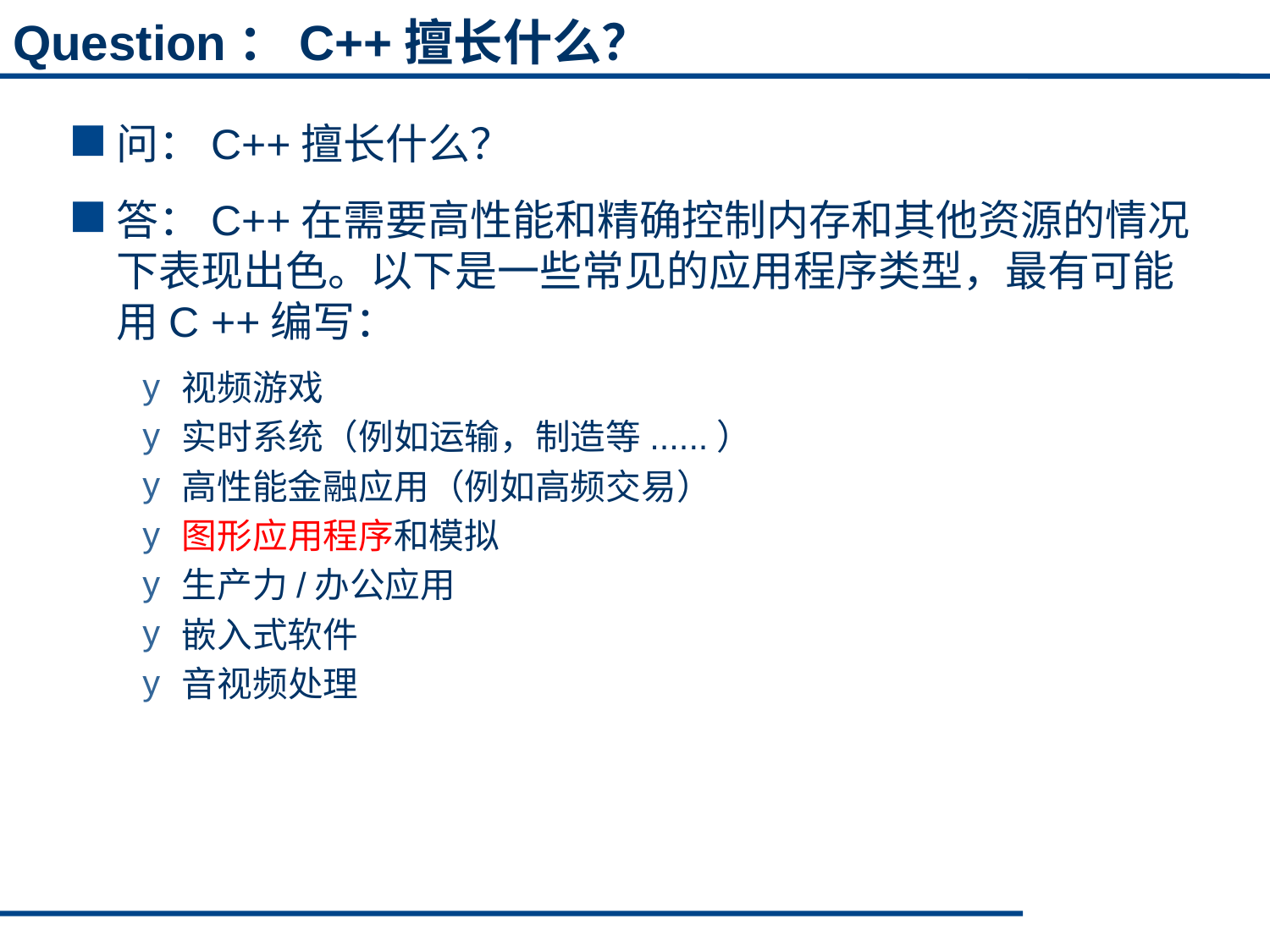

# Question：C++擅长什么？
问：C++擅长什么？
答：C++在需要高性能和精确控制内存和其他资源的情况下表现出色。以下是一些常见的应用程序类型，最有可能用C ++编写：
视频游戏
实时系统（例如运输，制造等......）
高性能金融应用（例如高频交易）
图形应用程序和模拟
生产力/办公应用
嵌入式软件
音视频处理